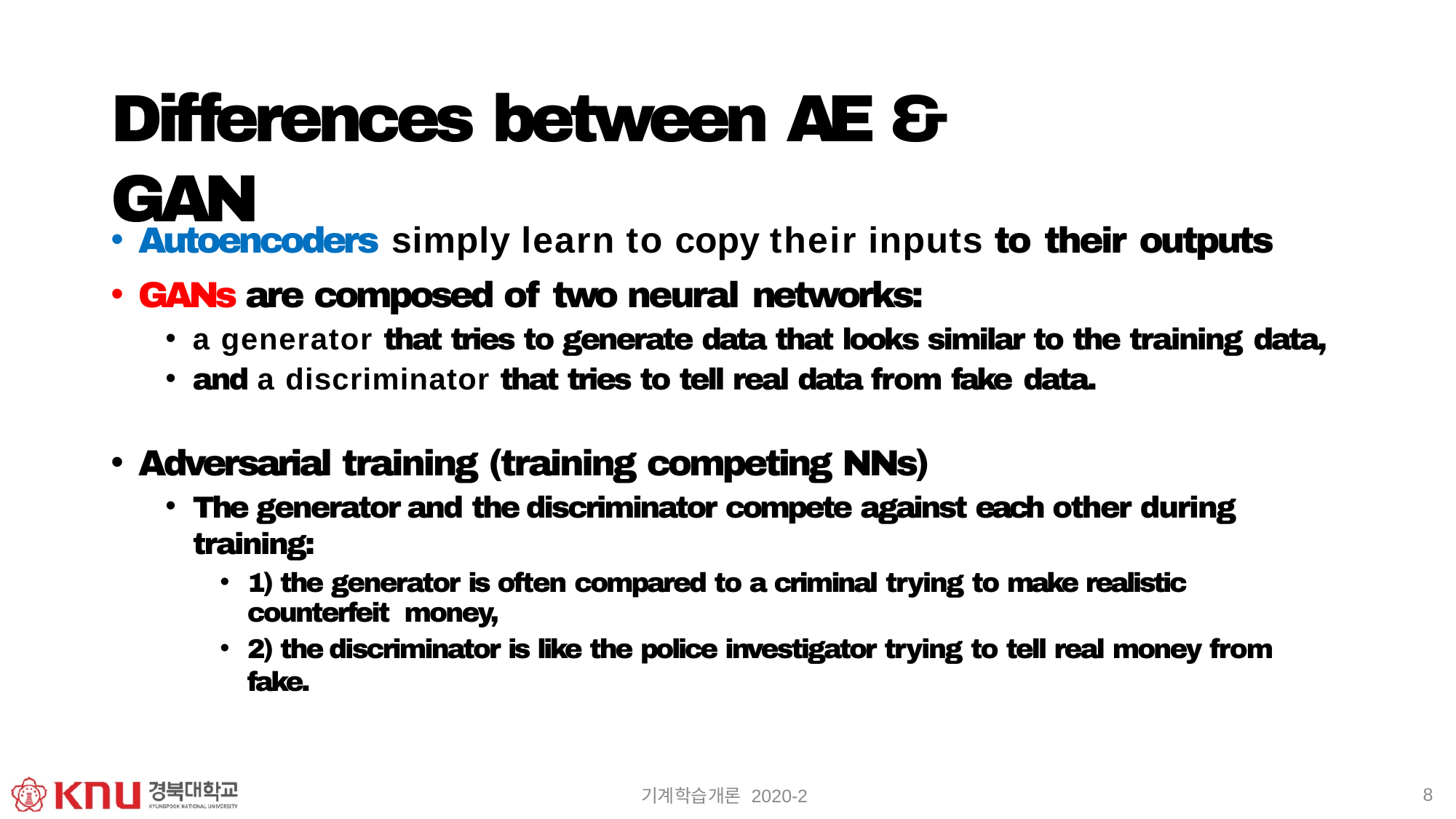

# Differences between AE & GAN
Autoencoders simply learn to copy their inputs to their outputs
GANs are composed of two neural networks:
a generator that tries to generate data that looks similar to the training data,
and a discriminator that tries to tell real data from fake data.

Adversarial training (training competing NNs)
The generator and the discriminator compete against each other during training:
1) the generator is often compared to a criminal trying to make realistic counterfeit  money,
2) the discriminator is like the police investigator trying to tell real money from fake.
8
기계학습개론 2020-2